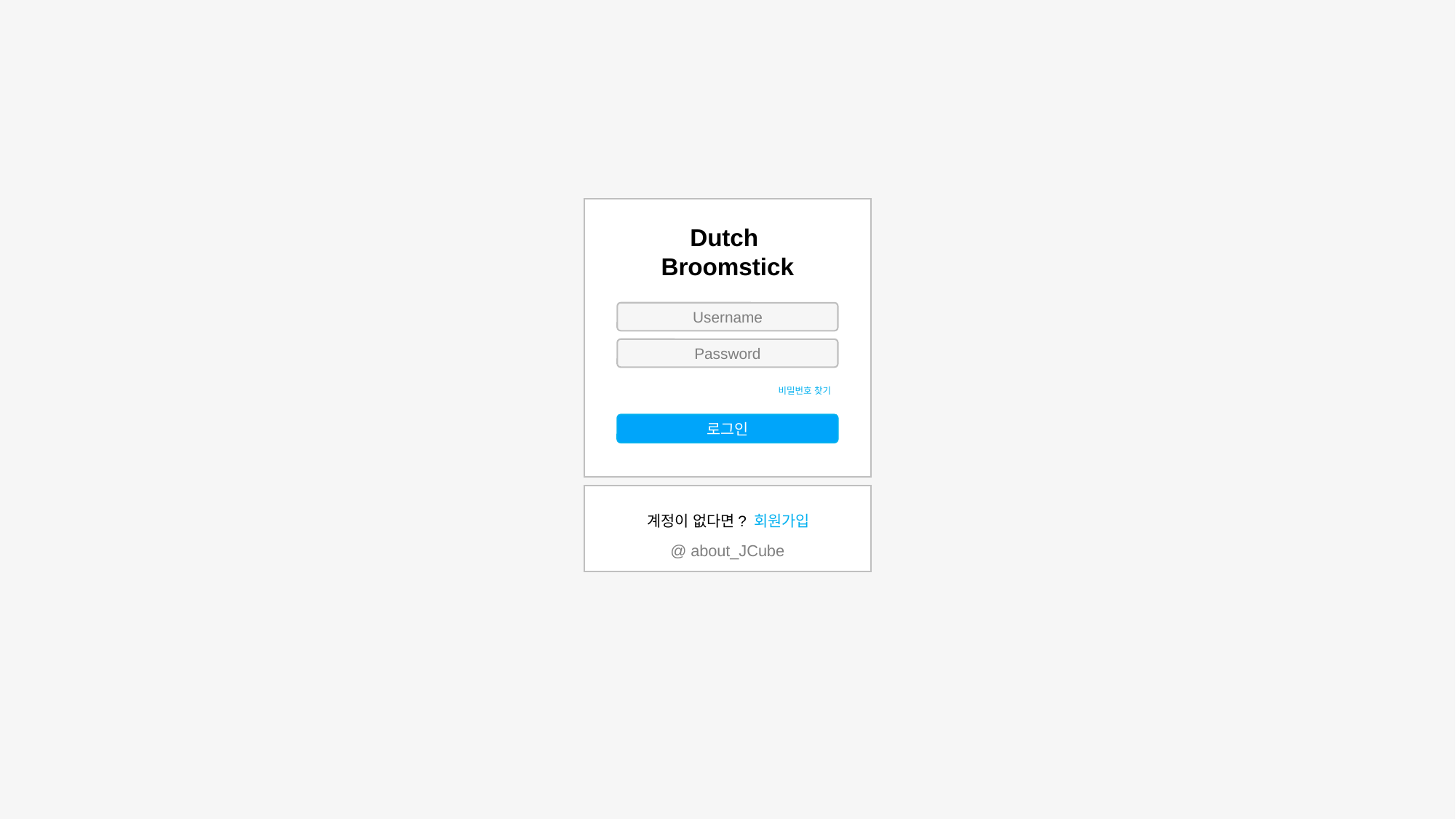

Dutch
Broomstick
Username
Password
비밀번호 찾기
로그인

계정이 없다면? 회원가입
@ about_JCube